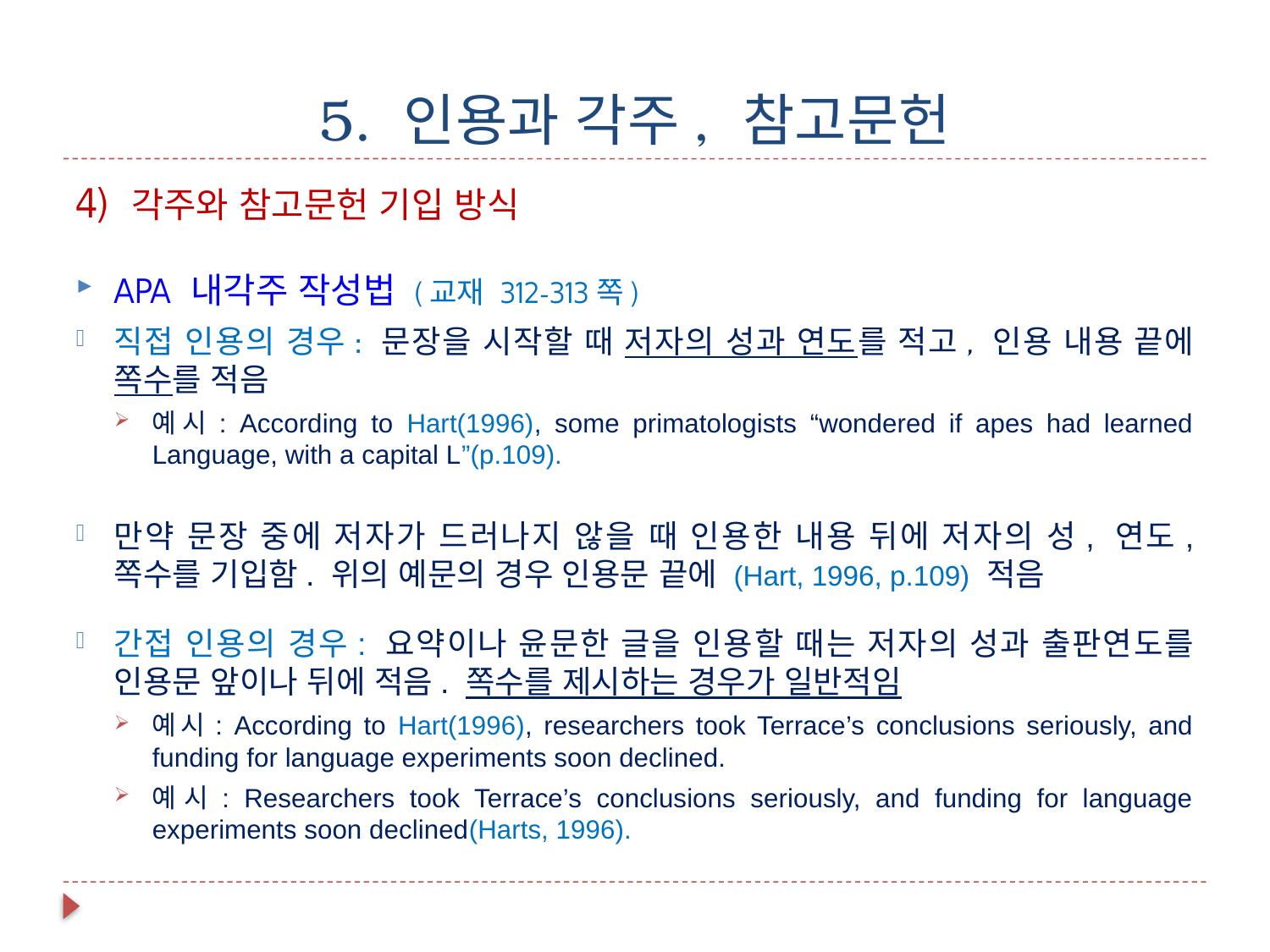

# 5. 인용과 각주, 참고문헌
4) 각주와 참고문헌 기입 방식

APA 내각주 작성법 (교재 312-313쪽)
직접 인용의 경우: 문장을 시작할 때 저자의 성과 연도를 적고, 인용 내용 끝에 쪽수를 적음
예시: According to Hart(1996), some primatologists “wondered if apes had learned Language, with a capital L”(p.109).

만약 문장 중에 저자가 드러나지 않을 때 인용한 내용 뒤에 저자의 성, 연도, 쪽수를 기입함. 위의 예문의 경우 인용문 끝에 (Hart, 1996, p.109) 적음

간접 인용의 경우: 요약이나 윤문한 글을 인용할 때는 저자의 성과 출판연도를 인용문 앞이나 뒤에 적음. 쪽수를 제시하는 경우가 일반적임
예시: According to Hart(1996), researchers took Terrace’s conclusions seriously, and funding for language experiments soon declined.
예시: Researchers took Terrace’s conclusions seriously, and funding for language experiments soon declined(Harts, 1996).